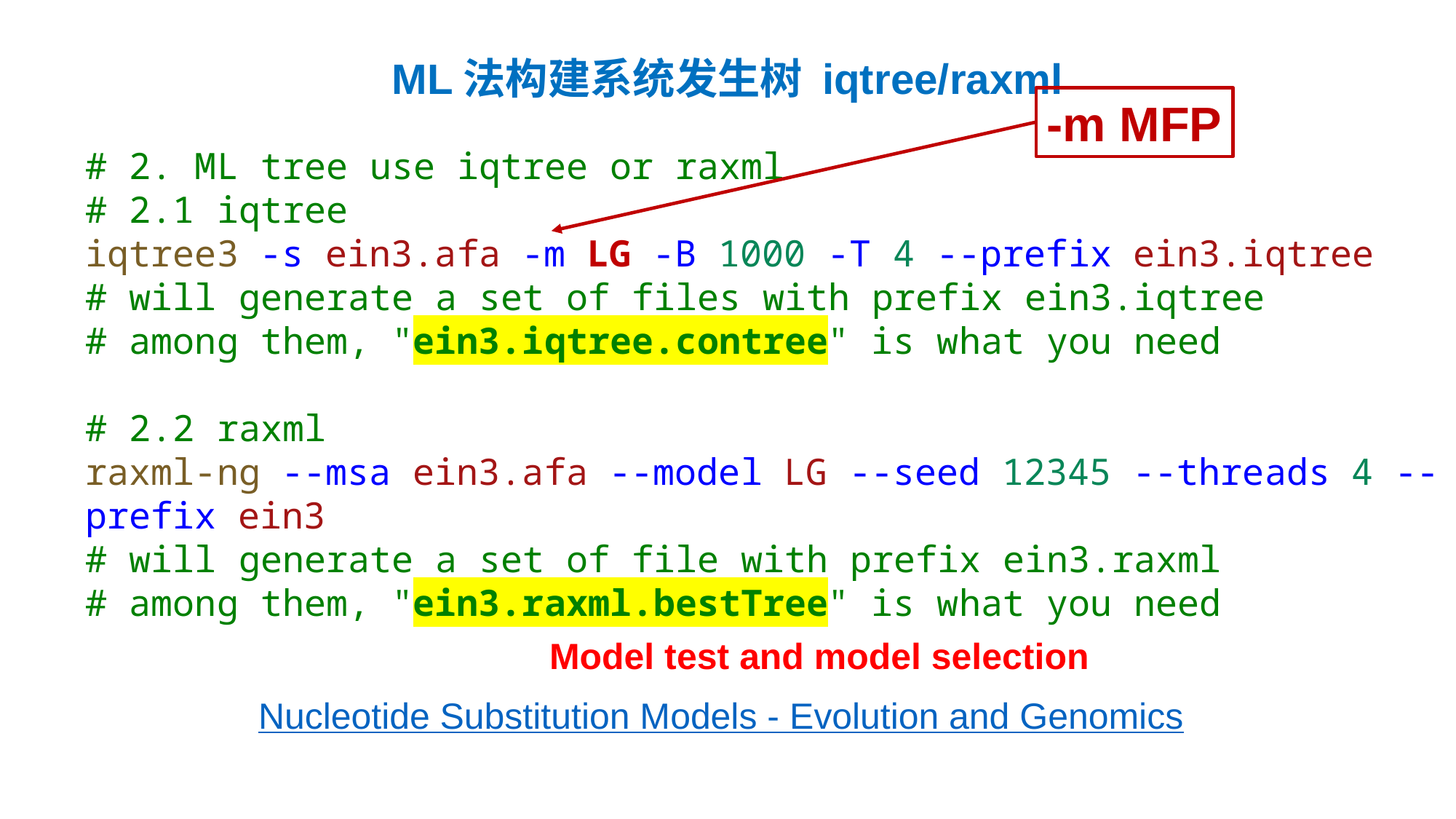

ML法构建系统发生树 iqtree/raxml
-m MFP
# 2. ML tree use iqtree or raxml
# 2.1 iqtree
iqtree3 -s ein3.afa -m LG -B 1000 -T 4 --prefix ein3.iqtree
# will generate a set of files with prefix ein3.iqtree
# among them, "ein3.iqtree.contree" is what you need
# 2.2 raxml
raxml-ng --msa ein3.afa --model LG --seed 12345 --threads 4 --prefix ein3
# will generate a set of file with prefix ein3.raxml
# among them, "ein3.raxml.bestTree" is what you need
Model test and model selection
Nucleotide Substitution Models - Evolution and Genomics